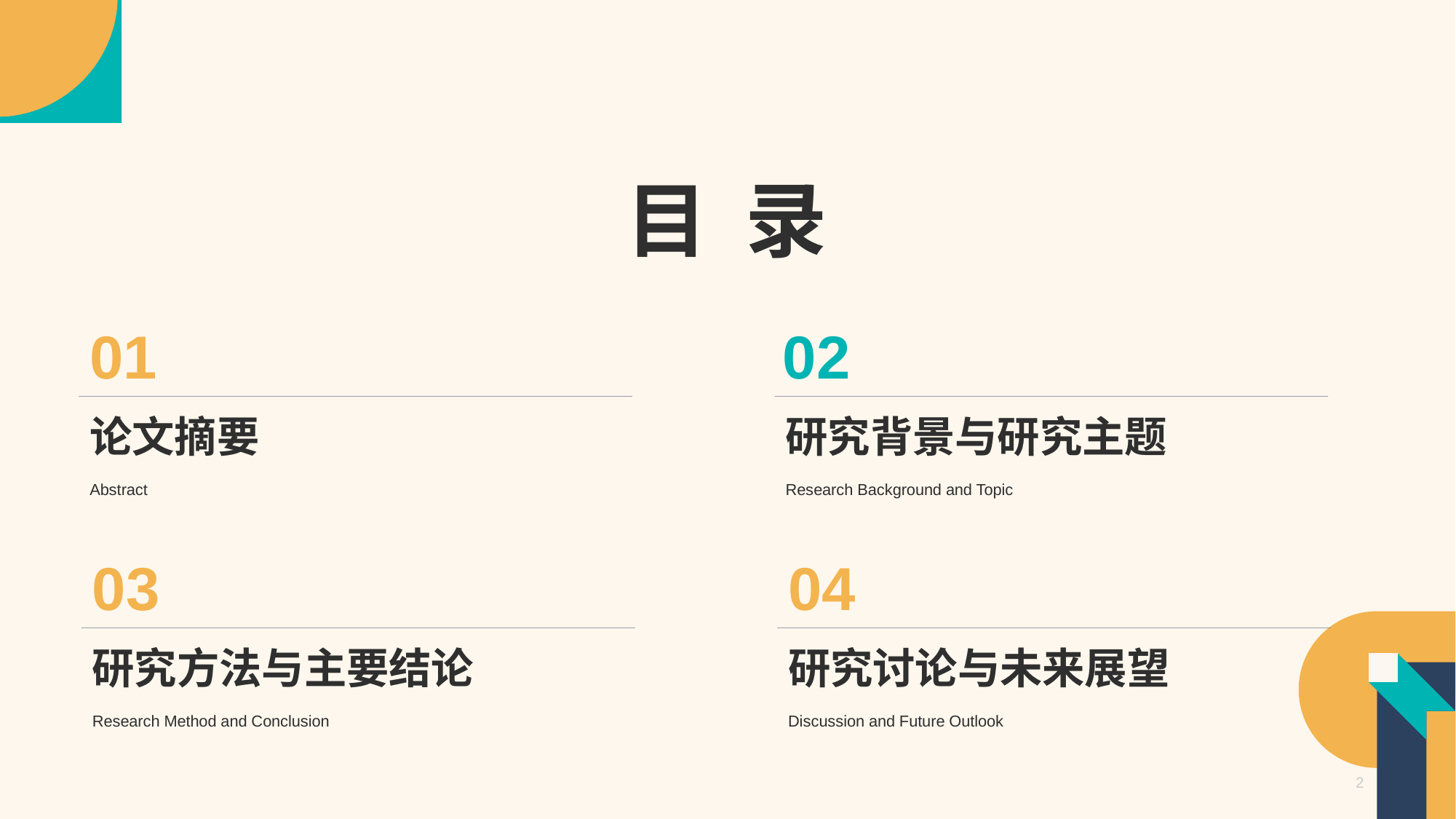

目  录
01
论文摘要
Abstract
02
研究背景与研究主题
Research Background and Topic
03
研究方法与主要结论
Research Method and Conclusion
04
研究讨论与未来展望
Discussion and Future Outlook
2